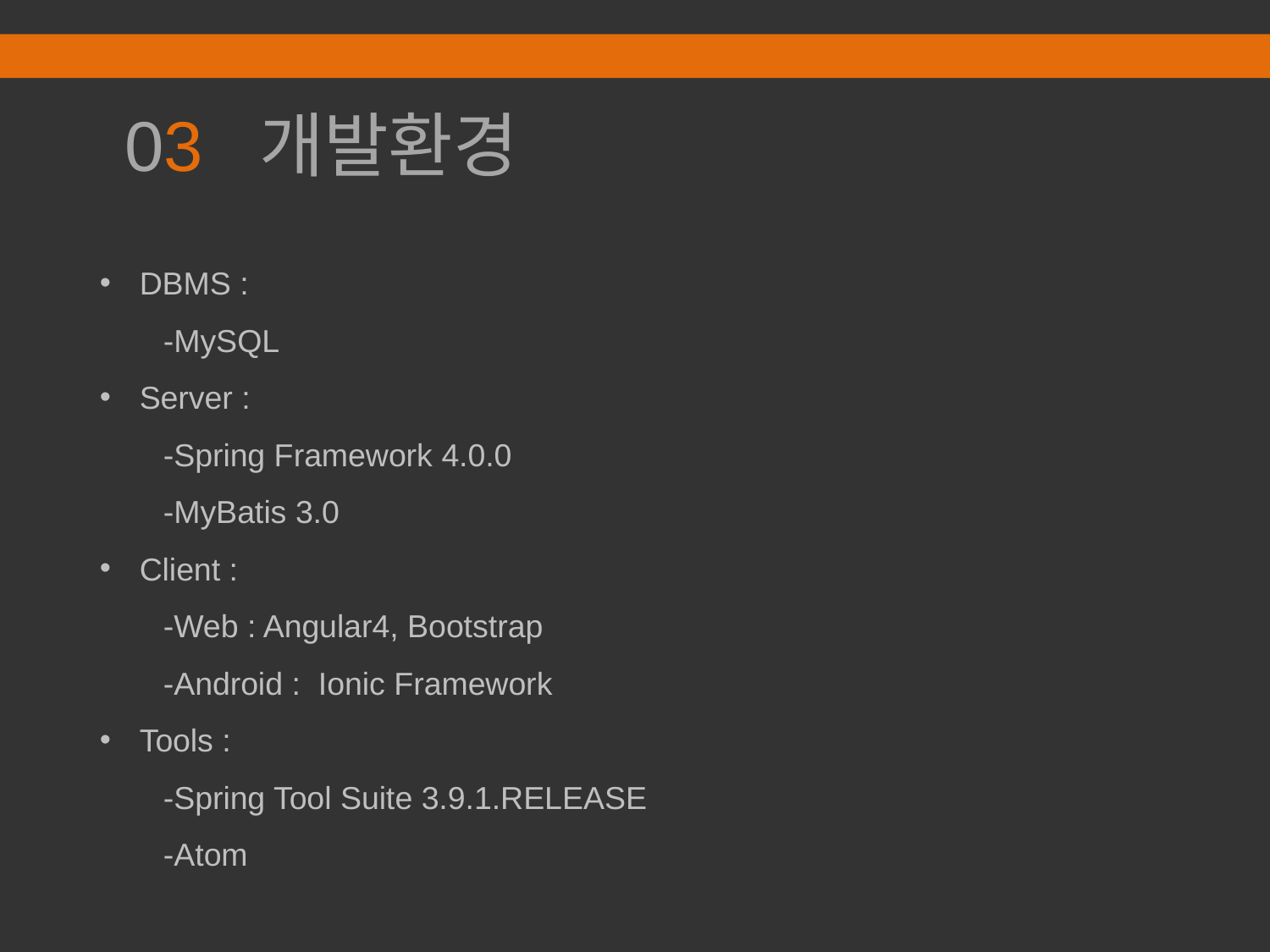

# 03  개발환경
DBMS :
-MySQL
Server :
-Spring Framework 4.0.0
-MyBatis 3.0
Client :
-Web : Angular4, Bootstrap
-Android :  Ionic Framework
Tools :
-Spring Tool Suite 3.9.1.RELEASE
-Atom